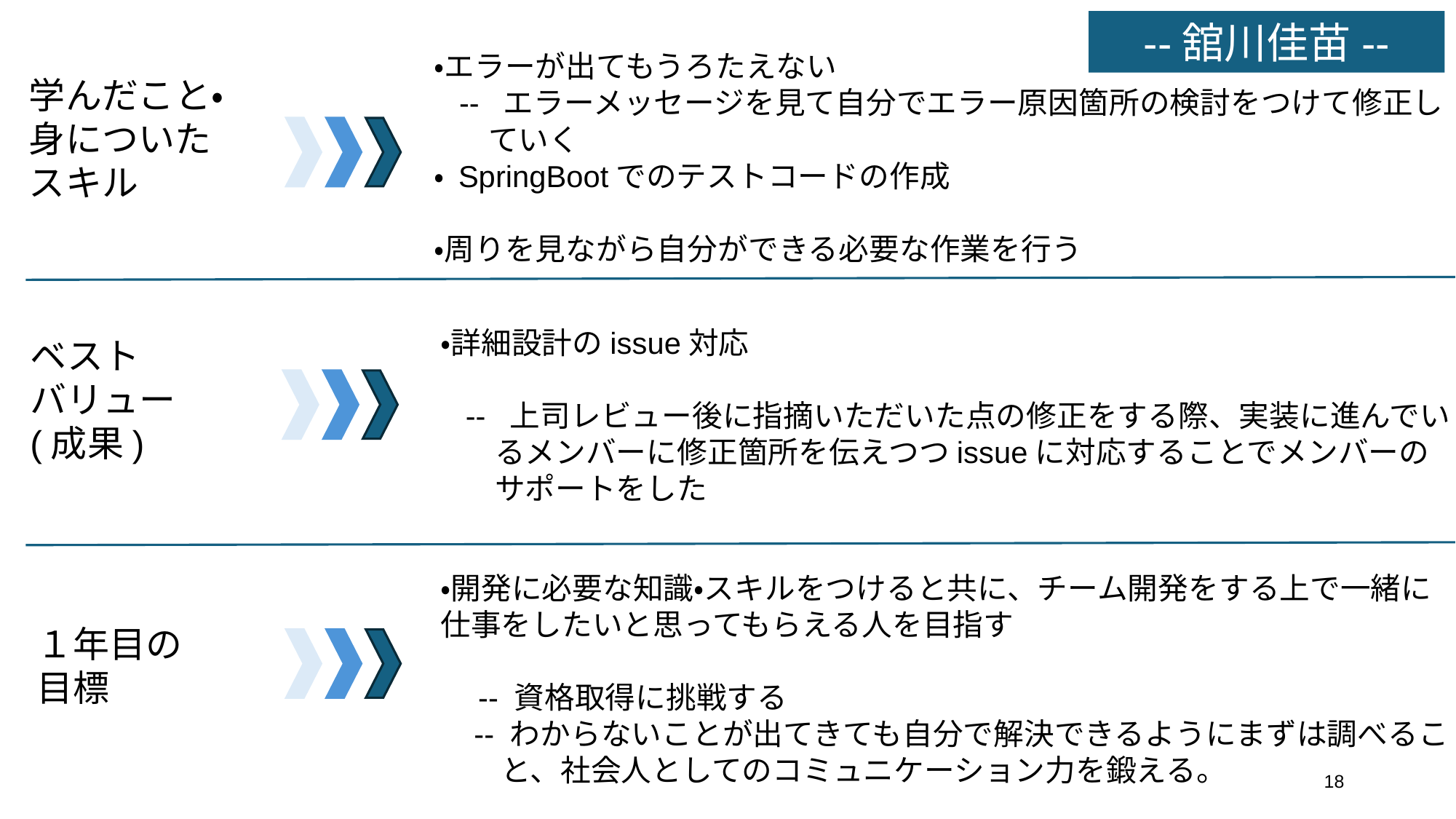

--舘川佳苗--

・エラーが出てもうろたえない
   --  エラーメッセージを見て自分でエラー原因箇所の検討をつけて修正し
       ていく
・ SpringBootでのテストコードの作成

・周りを見ながら自分ができる必要な作業を行う
学んだこと・
身についた
スキル

・詳細設計のissue対応

   --  上司レビュー後に指摘いただいた点の修正をする際、実装に進んでい
       るメンバーに修正箇所を伝えつつissueに対応することでメンバーの
       サポートをした
ベスト
バリュー(成果)

・開発に必要な知識・スキルをつけると共に、チーム開発をする上で一緒に仕事をしたいと思ってもらえる人を目指す

　-- 資格取得に挑戦する
    -- わからないことが出てきても自分で解決できるようにまずは調べるこ
　　と、社会人としてのコミュニケーション力を鍛える。
１年目の目標

18